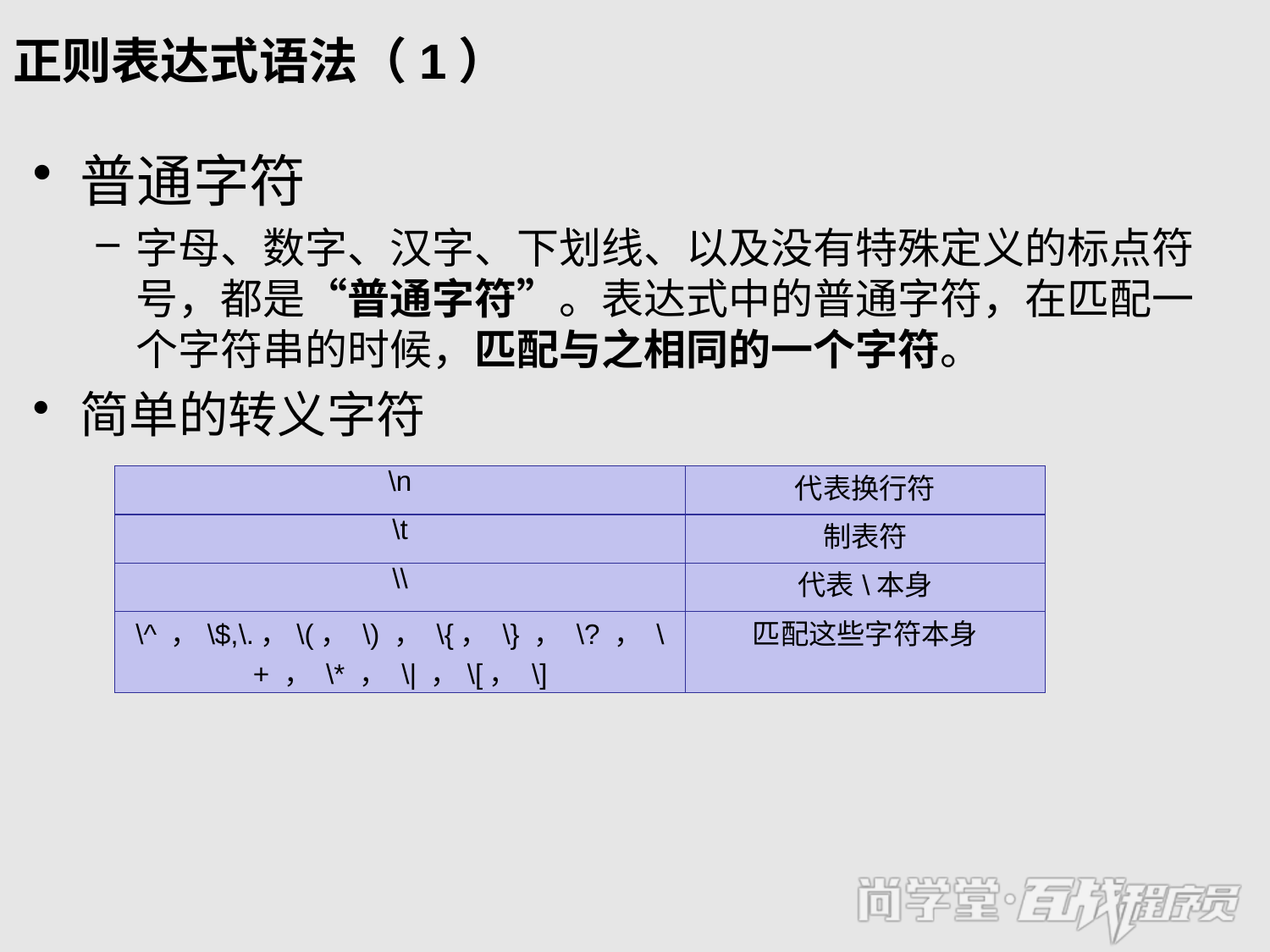

# 正则表达式语法（1）
普通字符
字母、数字、汉字、下划线、以及没有特殊定义的标点符号，都是“普通字符”。表达式中的普通字符，在匹配一个字符串的时候，匹配与之相同的一个字符。
简单的转义字符

| \n | 代表换行符 |
| --- | --- |
| \t | 制表符 |
| \\ | 代表\本身 |
| \^ ，\$,\.，\(， \) ， \{， \} ， \? ， \+ ， \\* ， \| ，\[， \] | 匹配这些字符本身 |